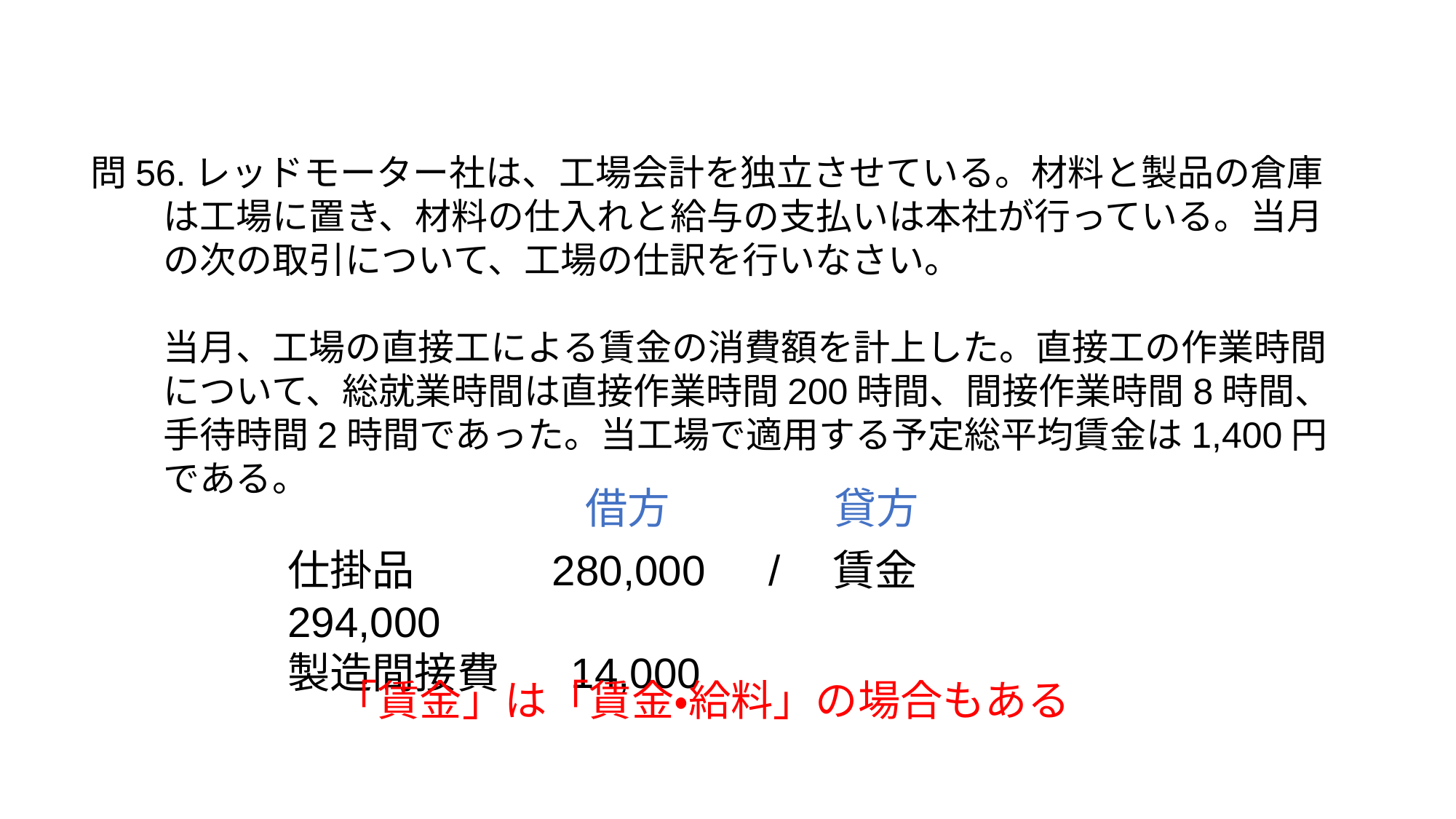

問56.レッドモーター社は、工場会計を独立させている。材料と製品の倉庫
　　は工場に置き、材料の仕入れと給与の支払いは本社が行っている。当月
　　の次の取引について、工場の仕訳を行いなさい。

　　当月、工場の直接工による賃金の消費額を計上した。直接工の作業時間
　　について、総就業時間は直接作業時間200時間、間接作業時間8時間、
　　手待時間2時間であった。当工場で適用する予定総平均賃金は1,400円
　　である。
借方
貸方
仕掛品　　　280,000　/　賃金　294,000
製造間接費　  14,000
「賃金」は「賃金・給料」の場合もある